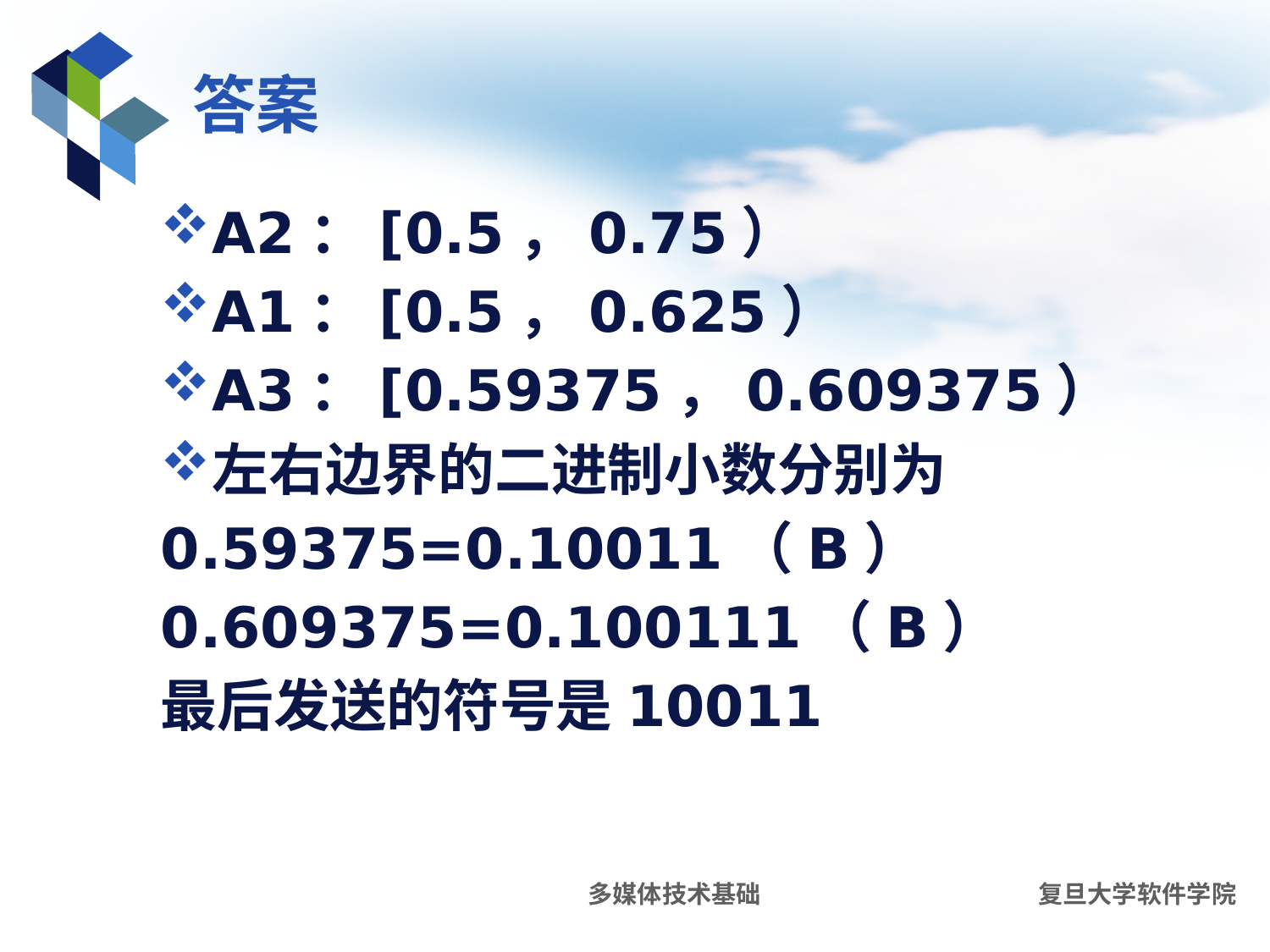

# 答案
A2：[0.5，0.75）
A1：[0.5，0.625）
A3：[0.59375，0.609375）
左右边界的二进制小数分别为
0.59375=0.10011（B）
0.609375=0.100111（B）
最后发送的符号是10011
多媒体技术基础